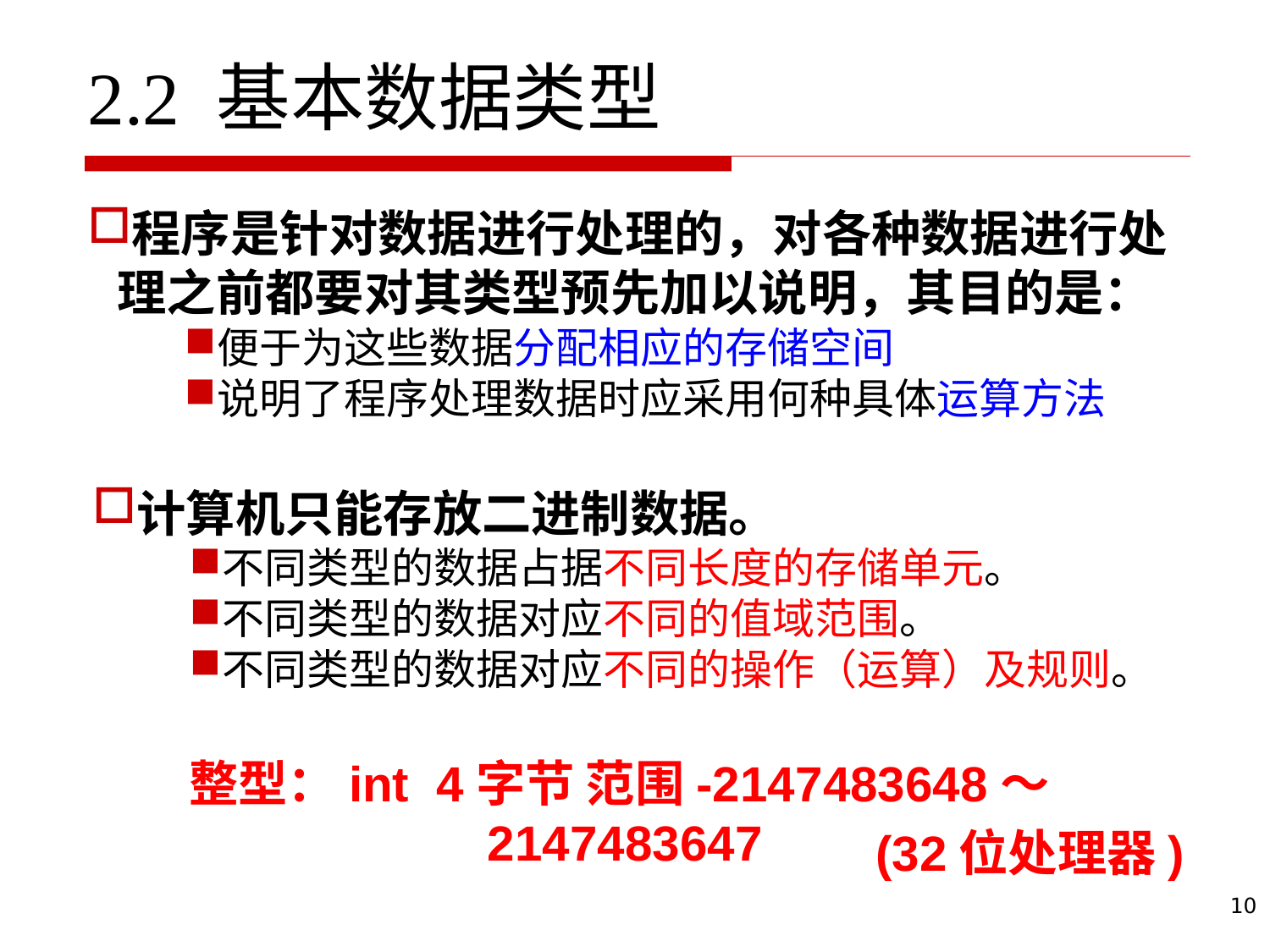

2.2 基本数据类型
程序是针对数据进行处理的，对各种数据进行处理之前都要对其类型预先加以说明，其目的是：
便于为这些数据分配相应的存储空间
说明了程序处理数据时应采用何种具体运算方法
计算机只能存放二进制数据。
不同类型的数据占据不同长度的存储单元。
不同类型的数据对应不同的值域范围。
不同类型的数据对应不同的操作（运算）及规则。
整型：int  4字节 范围-2147483648～2147483647
(32位处理器)
10